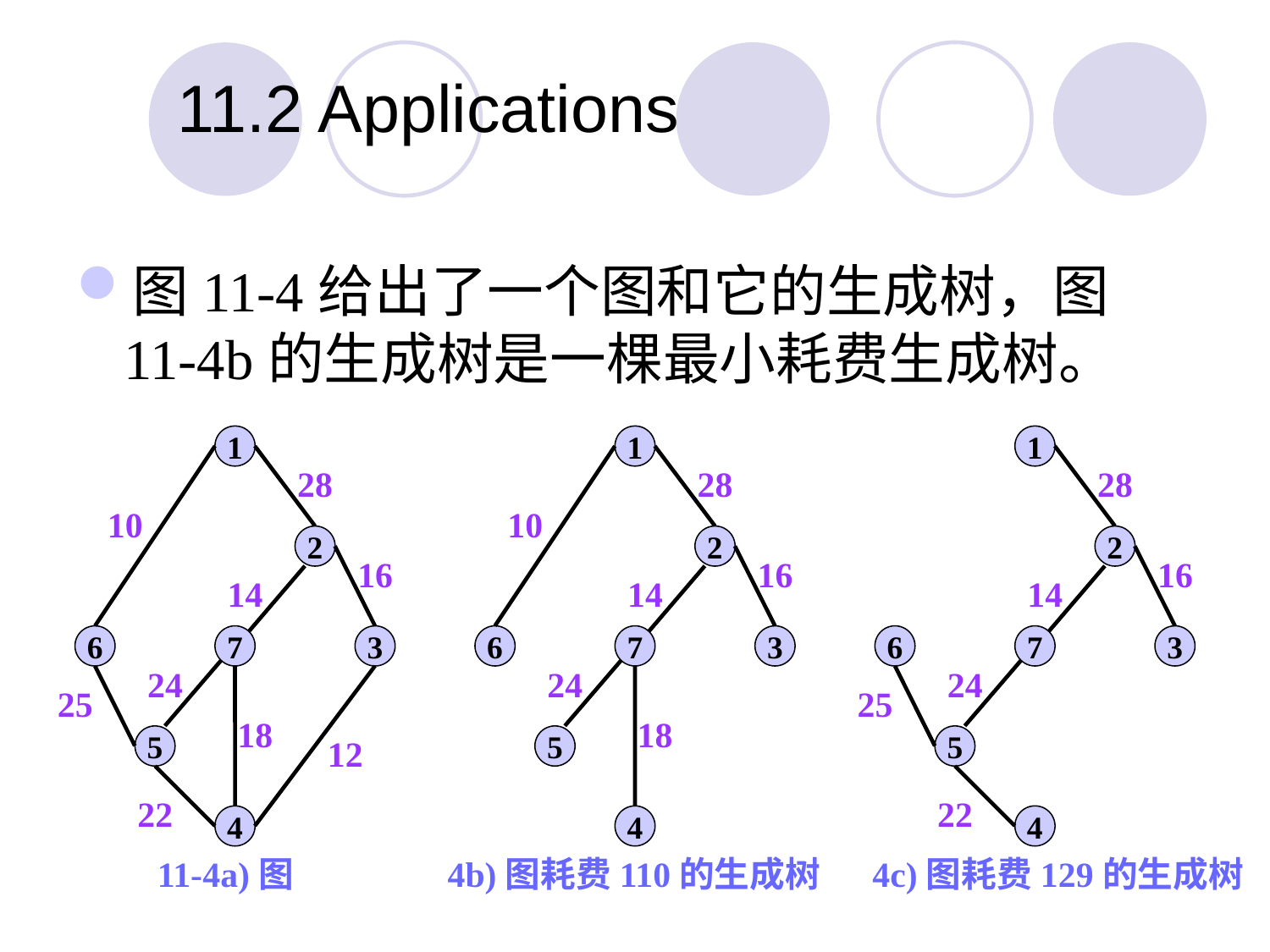

14
11.2 Applications

图11-4给出了一个图和它的生成树，图11-4b的生成树是一棵最小耗费生成树。
1
1
1

28
28
28
10
10
2
2
2

16

16

16
14

14

14

6
7
3
6
7
3
6
7
3
24

24

24

25
25
18
18
5
12
5
5

22
22
4
4
4
11-4a)图
4b)图耗费110的生成树
4c)图耗费129的生成树